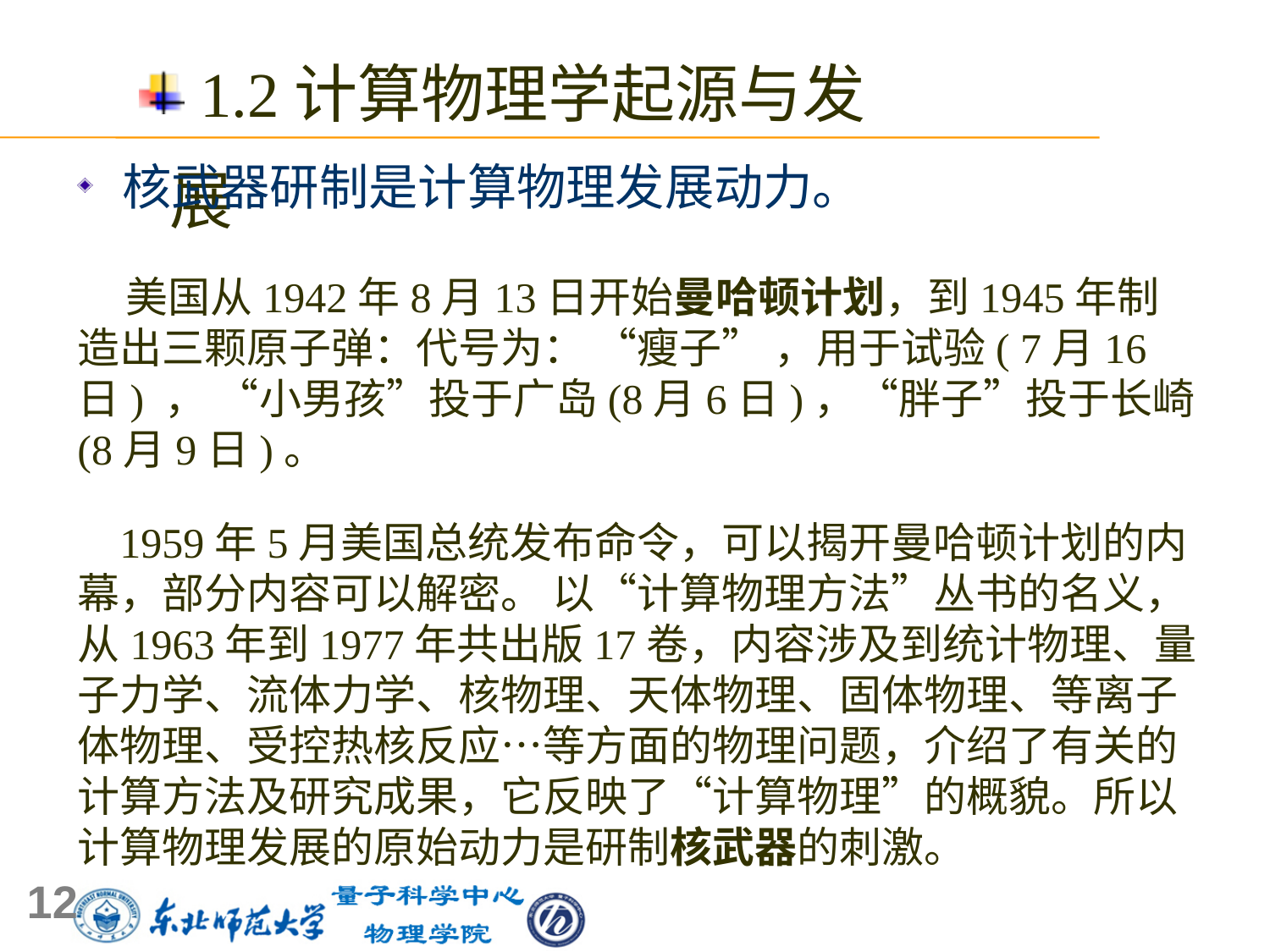

1.2计算物理学起源与发展

 核武器研制是计算物理发展动力。
    美国从1942年8月13日开始曼哈顿计划，到1945年制造出三颗原子弹：代号为： “瘦子” ，用于试验( 7月16日) ， “小男孩”投于广岛(8月6日)，“胖子”投于长崎(8月9日)。

    1959年5月美国总统发布命令，可以揭开曼哈顿计划的内幕，部分内容可以解密。 以“计算物理方法”丛书的名义，从1963年到1977年共出版17卷，内容涉及到统计物理、量子力学、流体力学、核物理、天体物理、固体物理、等离子体物理、受控热核反应…等方面的物理问题，介绍了有关的计算方法及研究成果，它反映了“计算物理”的概貌。所以计算物理发展的原始动力是研制核武器的刺激。
12